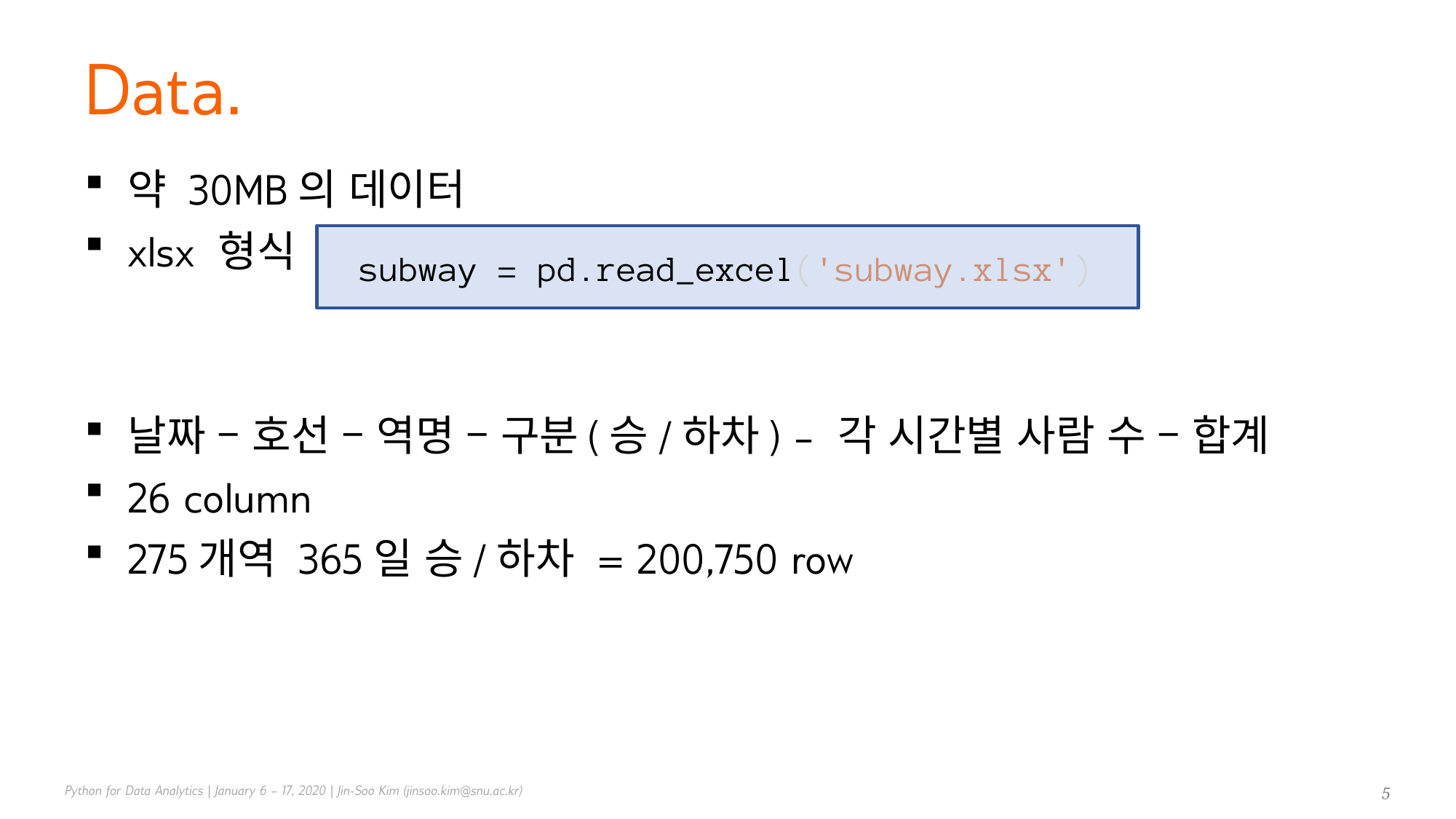

# Data.
약 30MB의 데이터
xlsx 형식

날짜 – 호선 – 역명 – 구분(승/하차) – 각 시간별 사람 수 – 합계
26 column
275개역 365일 승/하차 = 200,750 row

subway = pd.read_excel('subway.xlsx')